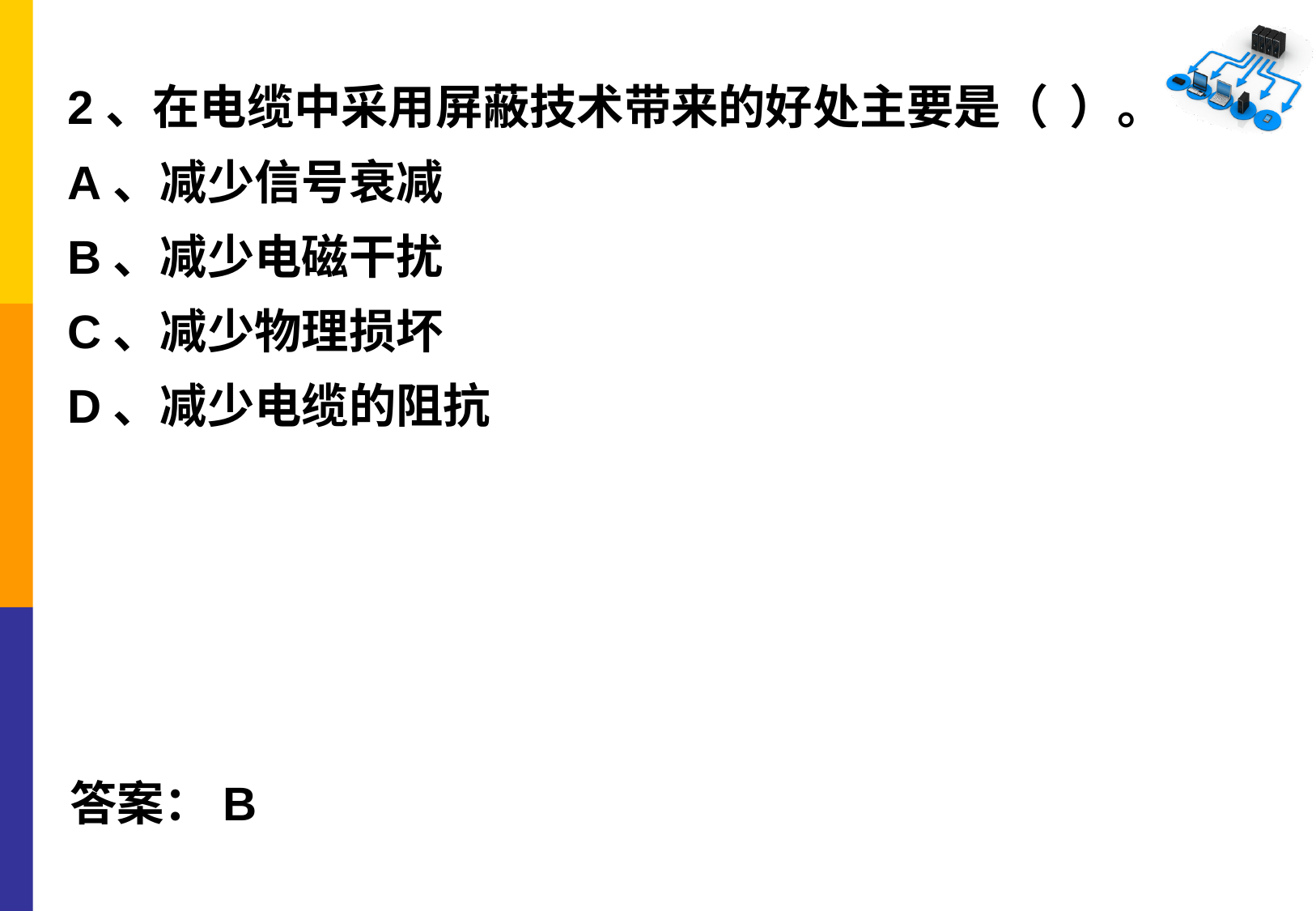

2、在电缆中采用屏蔽技术带来的好处主要是（  ）。
A、减少信号衰减
B、减少电磁干扰
C、减少物理损坏
D、减少电缆的阻抗
答案：B